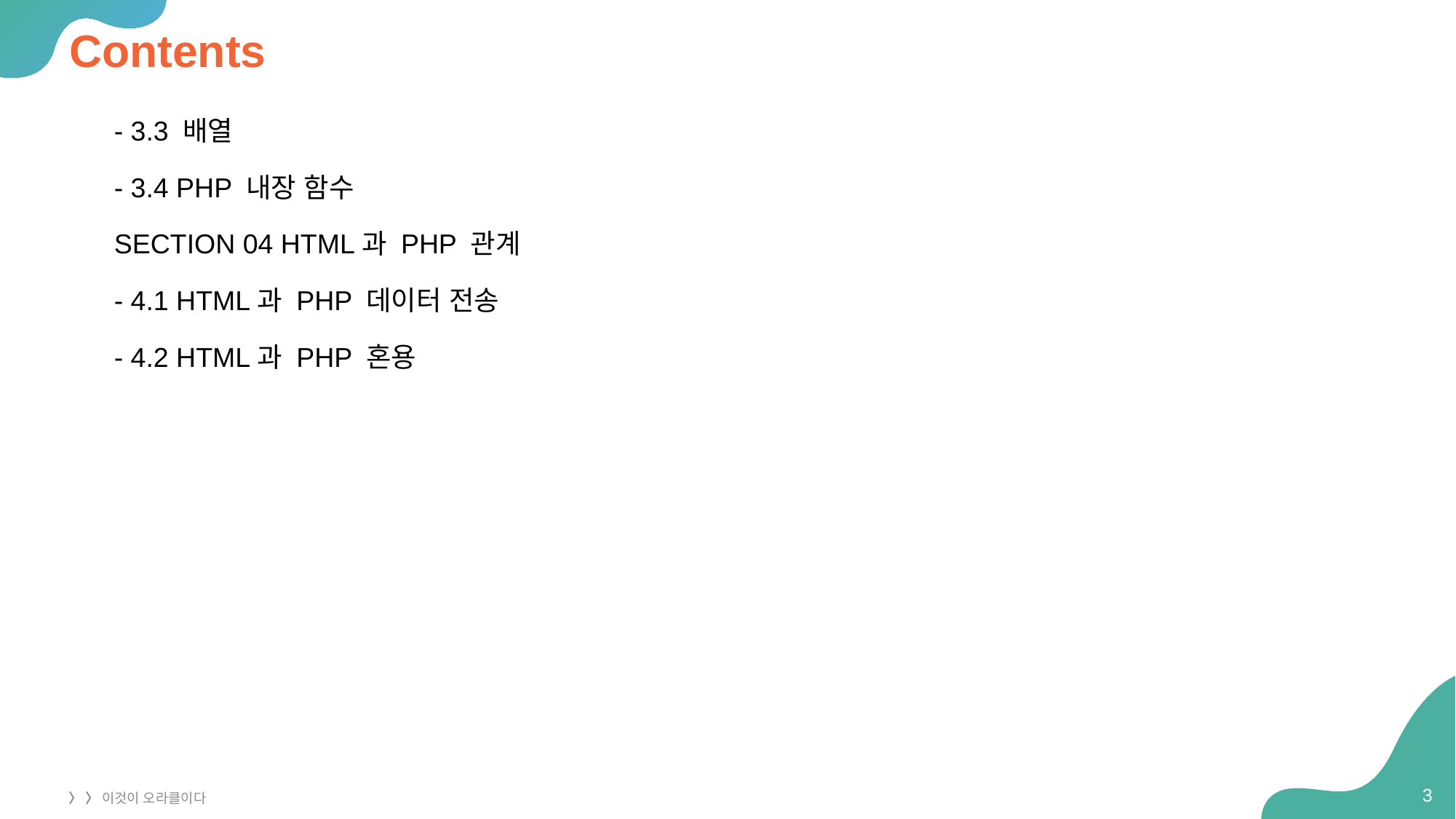

# Contents
- 3.3 배열
- 3.4 PHP 내장 함수
SECTION 04 HTML과 PHP 관계
- 4.1 HTML과 PHP 데이터 전송
- 4.2 HTML과 PHP 혼용

3
〉 〉 이것이 오라클이다